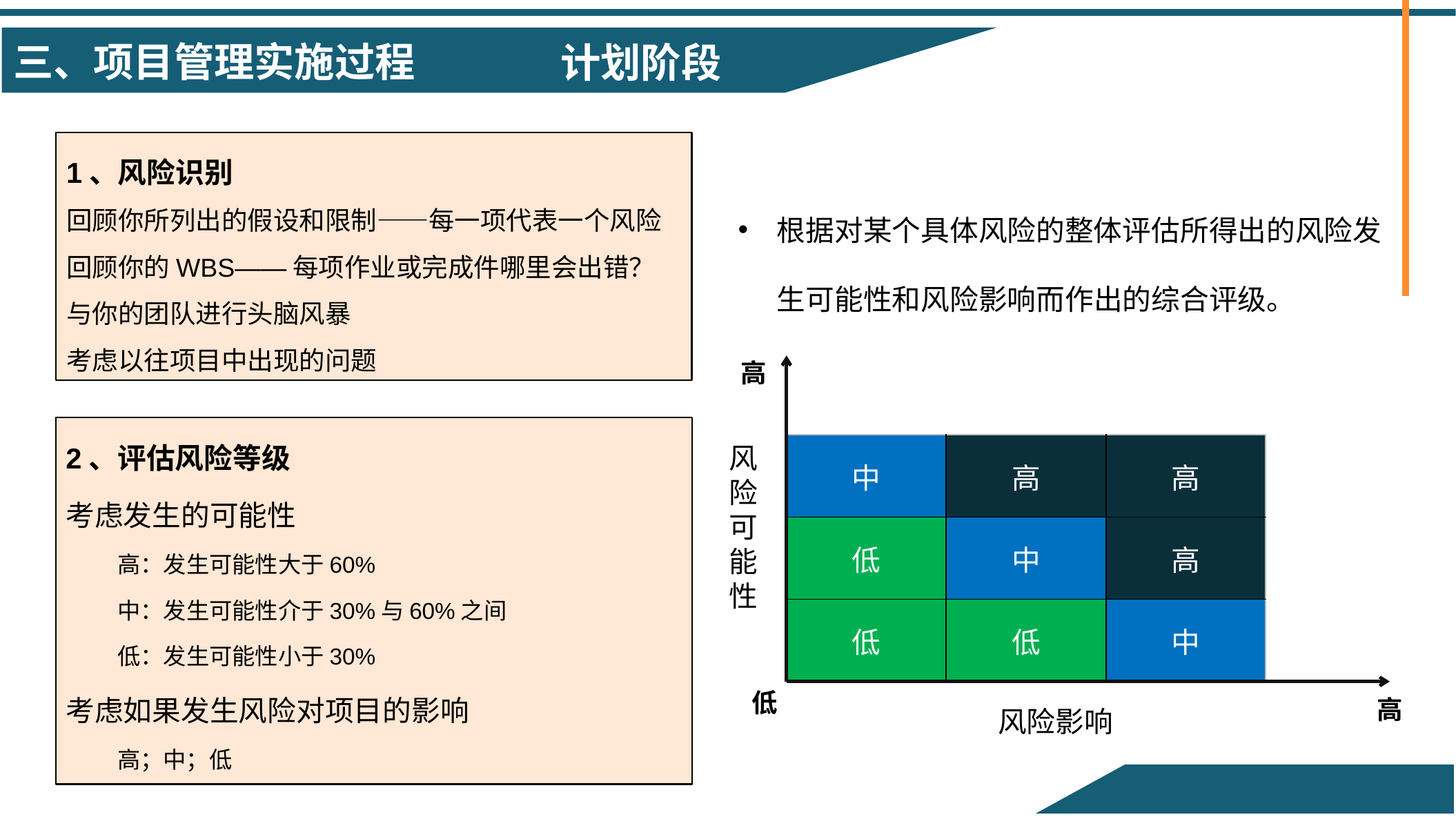

计划阶段
1、风险识别
回顾你所列出的假设和限制——每一项代表一个风险
回顾你的WBS——每项作业或完成件哪里会出错？
与你的团队进行头脑风暴
考虑以往项目中出现的问题
根据对某个具体风险的整体评估所得出的风险发生可能性和风险影响而作出的综合评级。

高
2、评估风险等级
考虑发生的可能性
高：发生可能性大于60%
中：发生可能性介于30%与60%之间
低：发生可能性小于30%
考虑如果发生风险对项目的影响
高；中；低
风
险
可
能
性
| 中 | 高 | 高 |
| --- | --- | --- |
| 低 | 中 | 高 |
| 低 | 低 | 中 |
低
高
风险影响